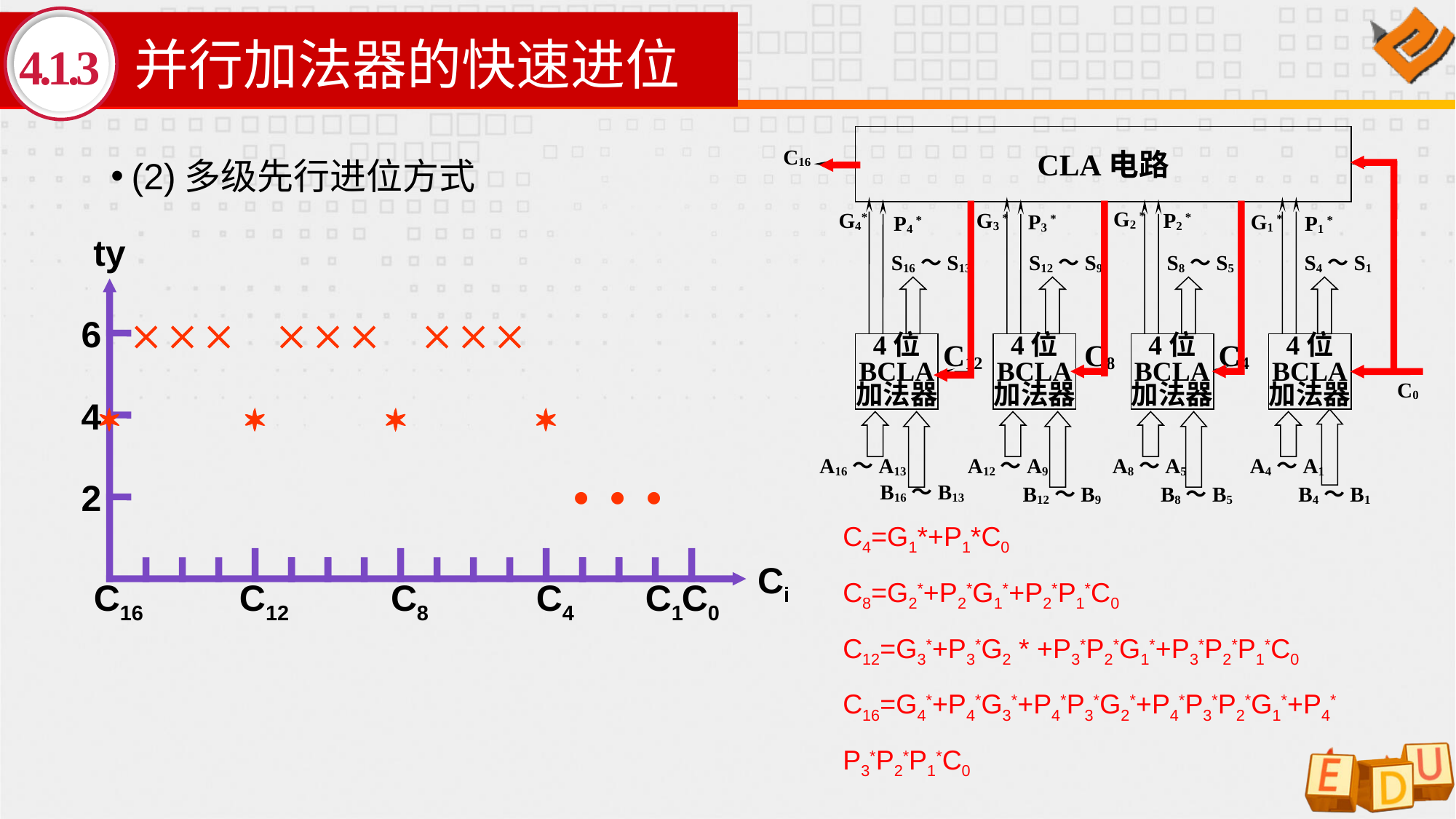

# 并行加法器的快速进位
4.1.3

C4=G1*+P1*C0
C8=G2*+P2*G1*+P2*P1*C0
C12=G3*+P3*G2 * +P3*P2*G1*+P3*P2*P1*C0
C16=G4*+P4*G3*+P4*P3*G2*+P4*P3*P2*G1*+P4*P3*P2*P1*C0
(2)多级先行进位方式
CLA电路
C16

G2 *
G4*
P2 *

G3 *
P3 *
G1 *

P4 *
P1 *
S16～S13
S12～S9
S8～S5
S4～S1

C12
C8
C4
4位
BCLA
加法器
4位
BCLA
加法器
4位
BCLA
加法器
4位
BCLA
加法器

C0

A16～A13
A12～A9
A8～A5
A4～A1
B16～B13
B12～B9
B8～B5
B4～B1

ty

6

4

2

Ci

C16
C12
C8
C4
C1
C0

×
×
×

×
×
×

×
×
×
∗
∗
∗
∗

•
•
•